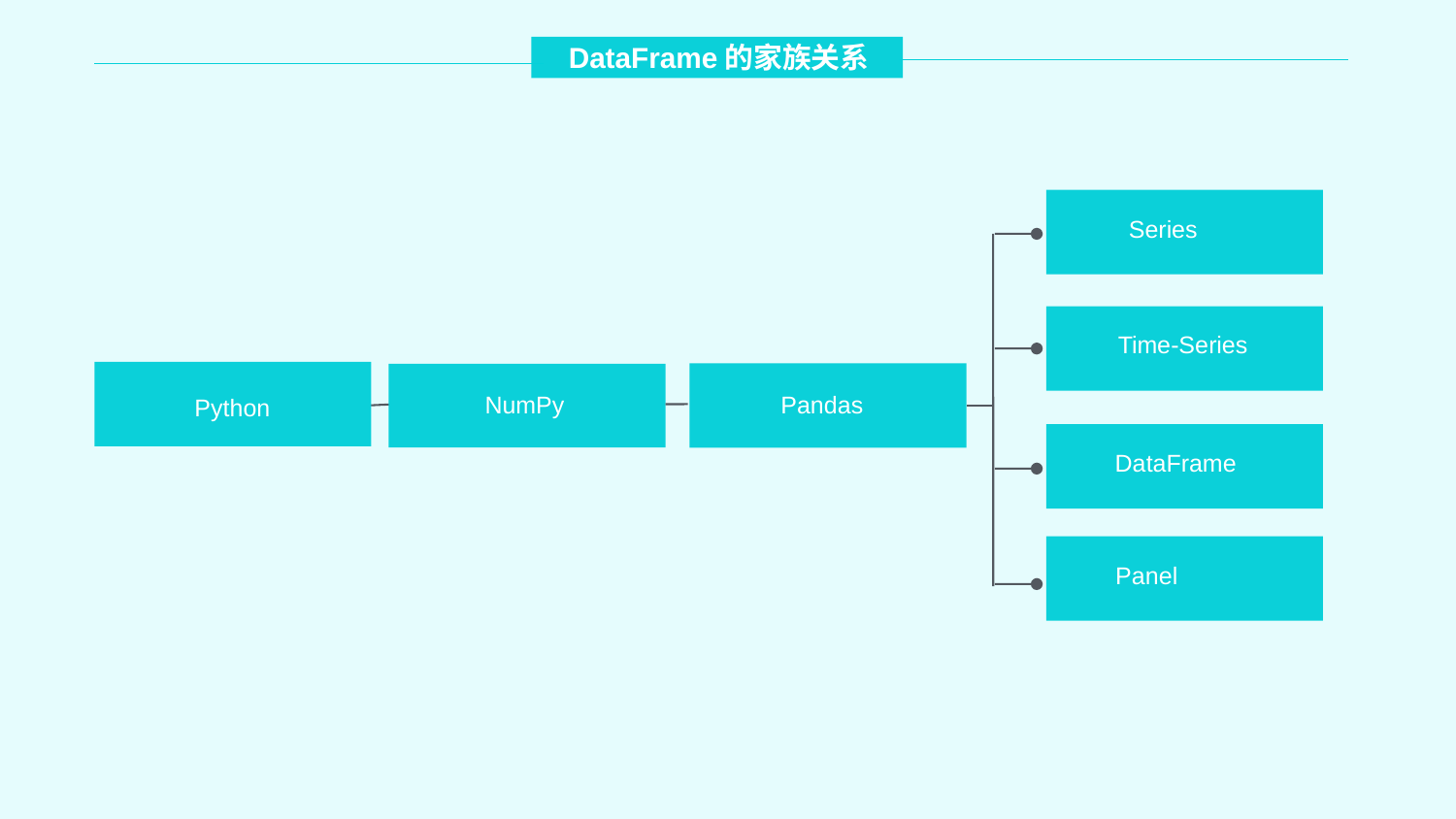

DataFrame的家族关系

Series

Time-Series

Python

Pandas

NumPy

DataFrame

Panel